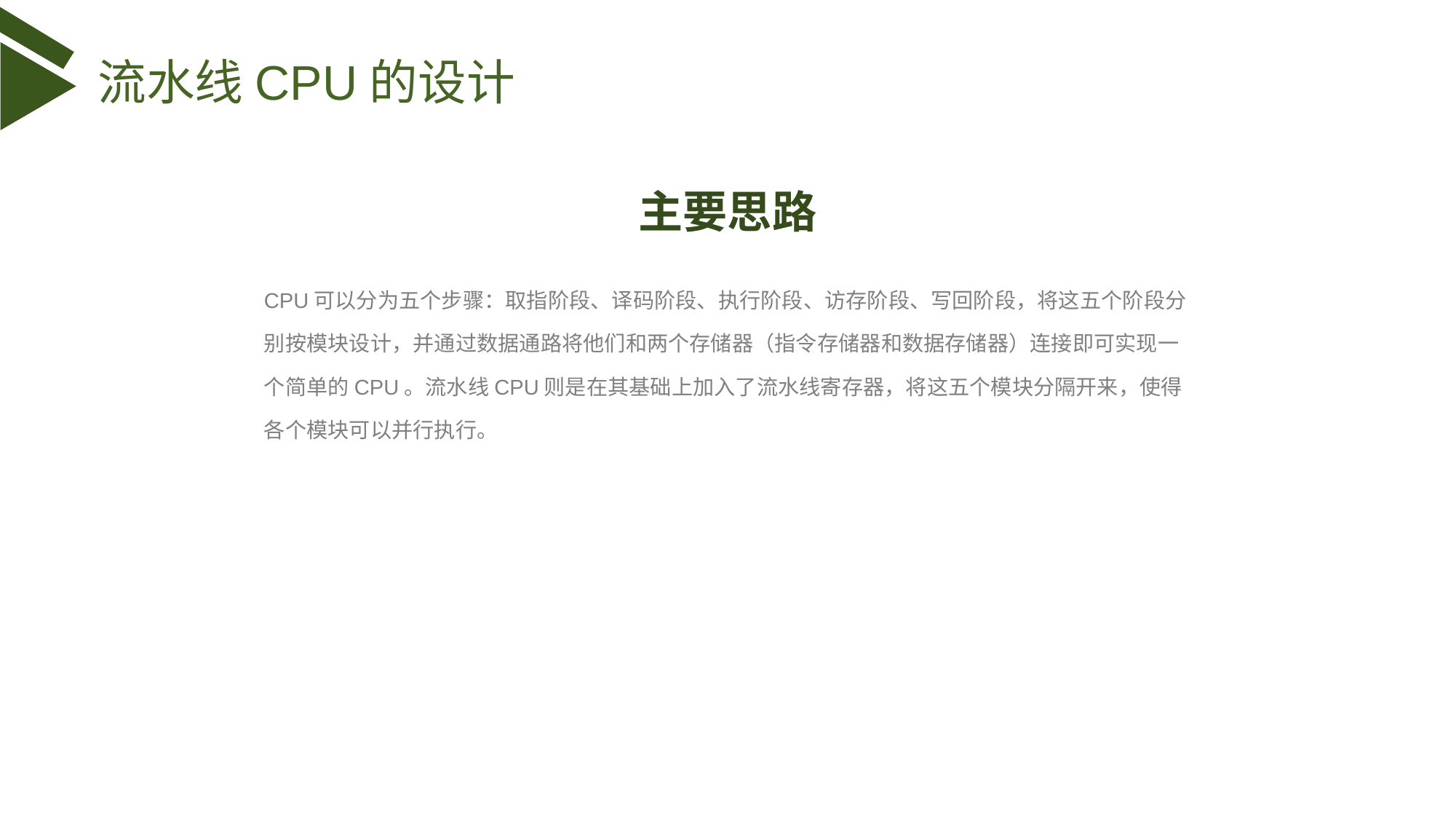

流水线CPU的设计

主要思路
CPU可以分为五个步骤：取指阶段、译码阶段、执行阶段、访存阶段、写回阶段，将这五个阶段分别按模块设计，并通过数据通路将他们和两个存储器（指令存储器和数据存储器）连接即可实现一个简单的CPU。流水线CPU则是在其基础上加入了流水线寄存器，将这五个模块分隔开来，使得各个模块可以并行执行。